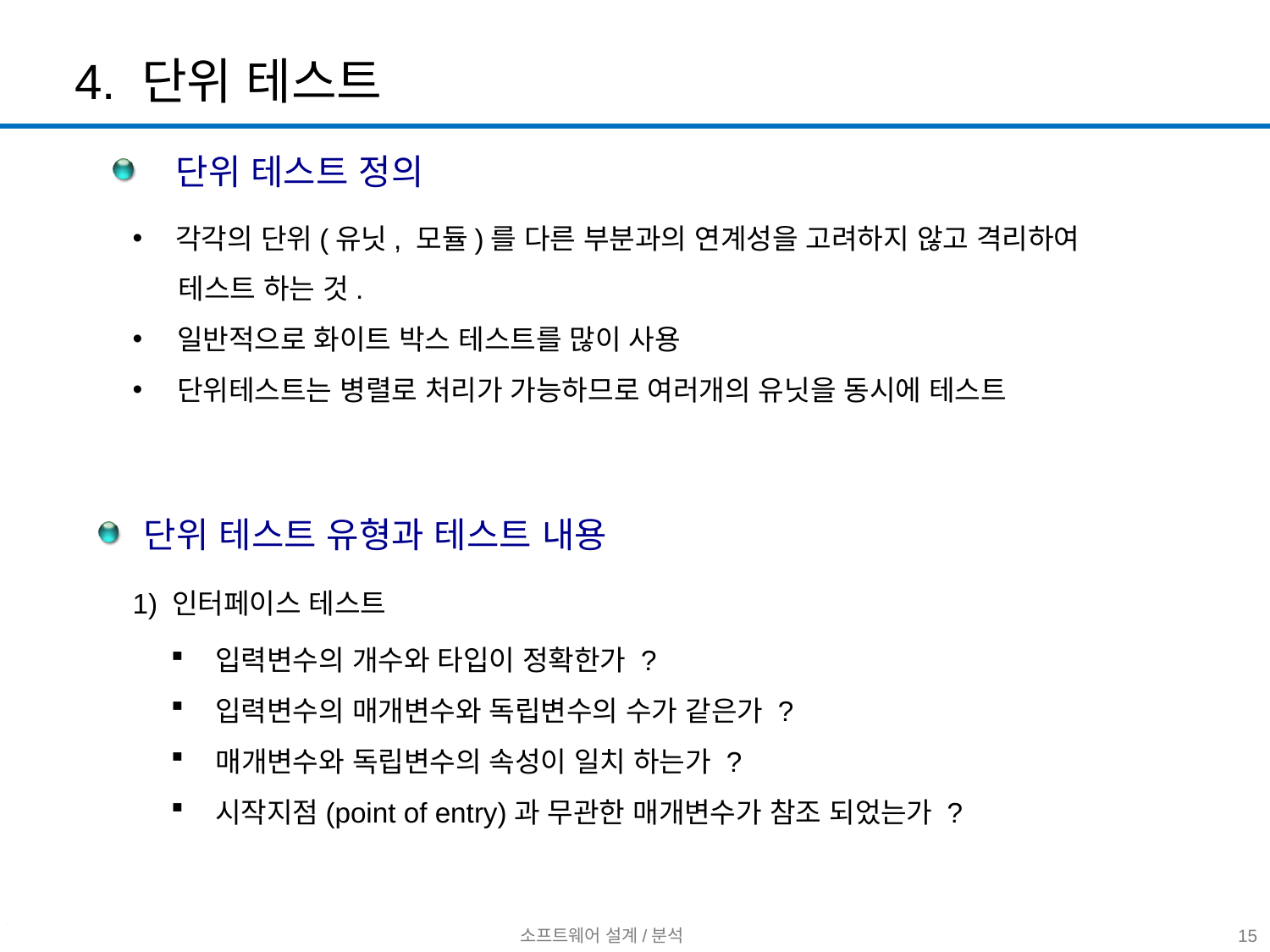

4. 단위 테스트
 단위 테스트 정의
 각각의 단위(유닛, 모듈)를 다른 부분과의 연계성을 고려하지 않고 격리하여
     테스트 하는 것.
 일반적으로 화이트 박스 테스트를 많이 사용
 단위테스트는 병렬로 처리가 가능하므로 여러개의 유닛을 동시에 테스트
 단위 테스트 유형과 테스트 내용
1) 인터페이스 테스트
 입력변수의 개수와 타입이 정확한가 ?
 입력변수의 매개변수와 독립변수의 수가 같은가 ?
 매개변수와 독립변수의 속성이 일치 하는가 ?
 시작지점(point of entry)과 무관한 매개변수가 참조 되었는가 ?